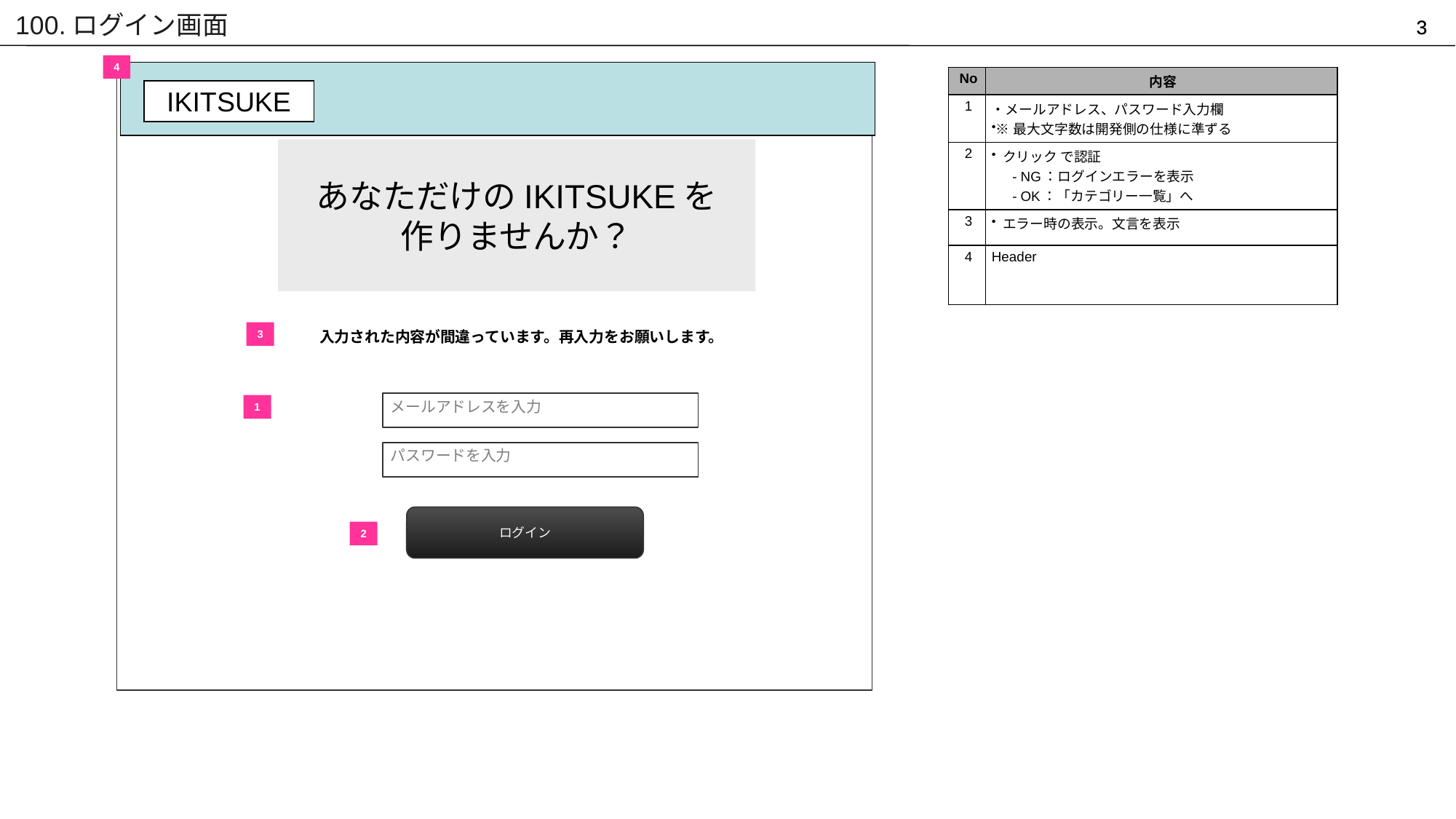

# 100.ログイン画面
4

| No | 内容 |
| --- | --- |
| 1 | ・メールアドレス、パスワード入力欄 ※最大文字数は開発側の仕様に準ずる |
| 2 | クリック で認証 　 - NG：ログインエラーを表示 　 - OK：「カテゴリー一覧」へ |
| 3 | エラー時の表示。文言を表示 |
| 4 | Header |
IKITSUKE
あなただけのIKITSUKEを
作りませんか？
入力された内容が間違っています。再入力をお願いします。
メールアドレスを入力
1

パスワードを入力

ログイン
2
3